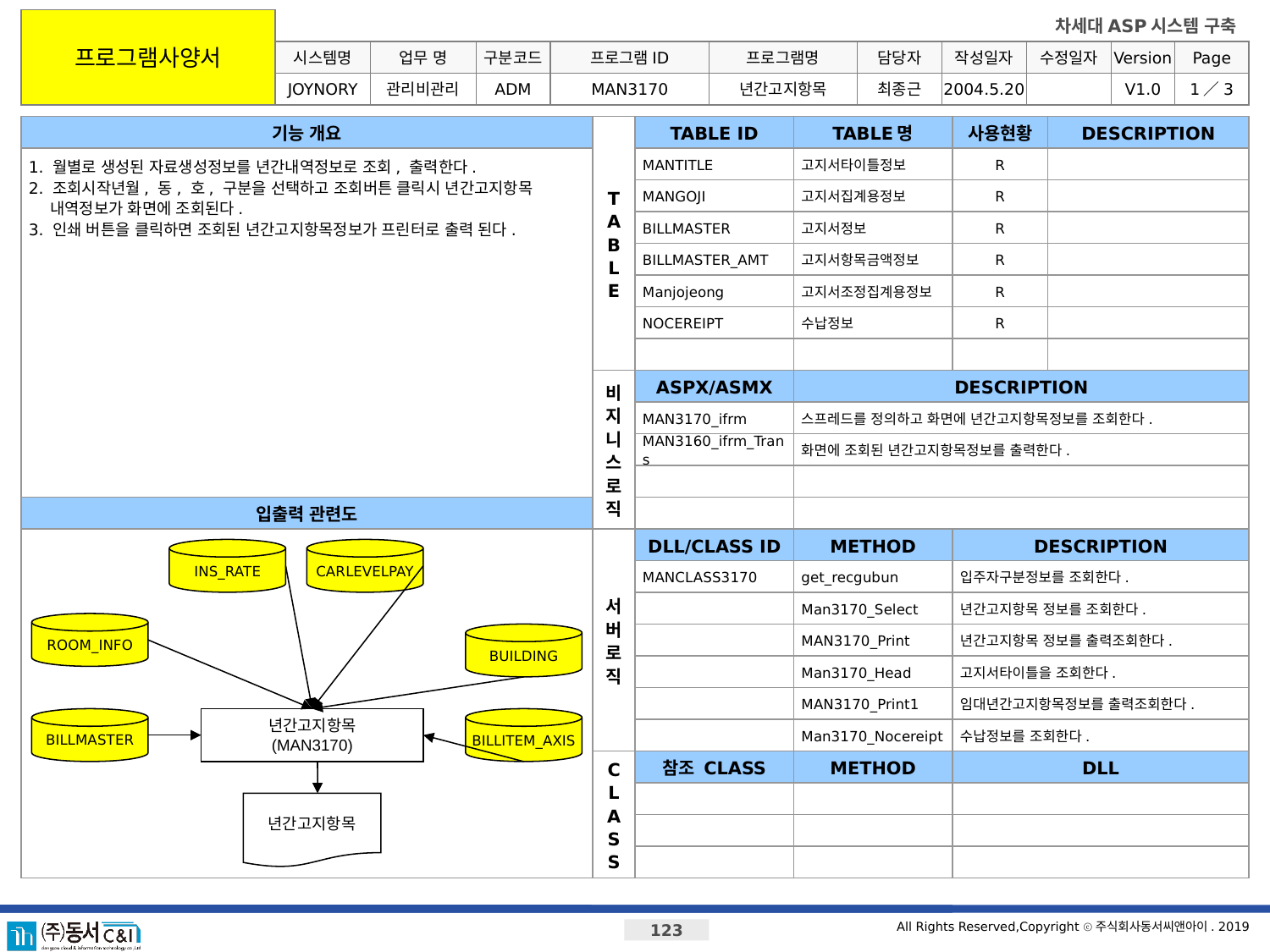

프로그램사양서
시스템명
업무 명
구분코드
프로그램ID
프로그램명
JOYNORY
관리비관리
ADM
MAN3170
년간고지항목
최종근
2004.5.20

V1.0
1／3
기능 개요
T
A
B
L
E
TABLE ID
TABLE명
사용현황
DESCRIPTION
1. 월별로 생성된 자료생성정보를 년간내역정보로 조회, 출력한다.
2. 조회시작년월, 동, 호, 구분을 선택하고 조회버튼 클릭시 년간고지항목
    내역정보가 화면에 조회된다.
3. 인쇄 버튼을 클릭하면 조회된 년간고지항목정보가 프린터로 출력 된다.

MANTITLE
고지서타이틀정보
R

MANGOJI
고지서집계용정보
R

BILLMASTER
고지서정보
R

BILLMASTER_AMT
고지서항목금액정보
R

Manjojeong
고지서조정집계용정보
R

NOCEREIPT
수납정보
R

비지니스로직
ASPX/ASMX
DESCRIPTION
MAN3170_ifrm
스프레드를 정의하고 화면에 년간고지항목정보를 조회한다.
MAN3160_ifrm_Trans
화면에 조회된 년간고지항목정보를 출력한다.

입출력 관련도

서버로직
DLL/CLASS ID
METHOD
DESCRIPTION
INS_RATE
CARLEVELPAY
MANCLASS3170
get_recgubun
입주자구분정보를 조회한다.

Man3170_Select
년간고지항목 정보를 조회한다.
ROOM_INFO
BUILDING

MAN3170_Print
년간고지항목 정보를 출력조회한다.

Man3170_Head
고지서타이틀을 조회한다.

MAN3170_Print1
임대년간고지항목정보를 출력조회한다.
BILLMASTER
년간고지항목
(MAN3170)
BILLITEM_AXIS

Man3170_Nocereipt
수납정보를 조회한다.
C
L
A
S
S
참조 CLASS
METHOD
DLL

년간고지항목